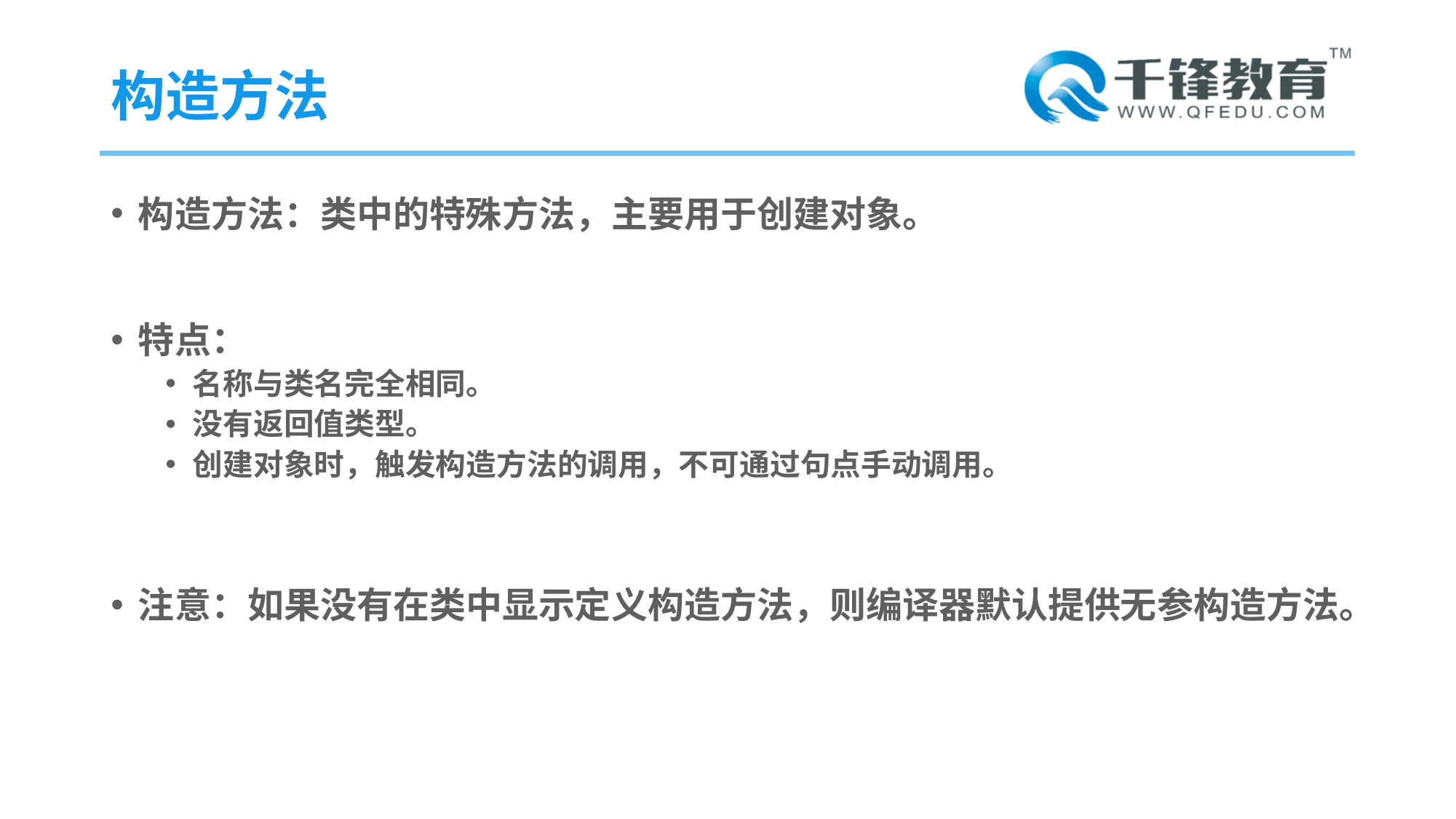

# 构造方法
构造方法：类中的特殊方法，主要用于创建对象。

特点：
名称与类名完全相同。
没有返回值类型。
创建对象时，触发构造方法的调用，不可通过句点手动调用。

注意：如果没有在类中显示定义构造方法，则编译器默认提供无参构造方法。